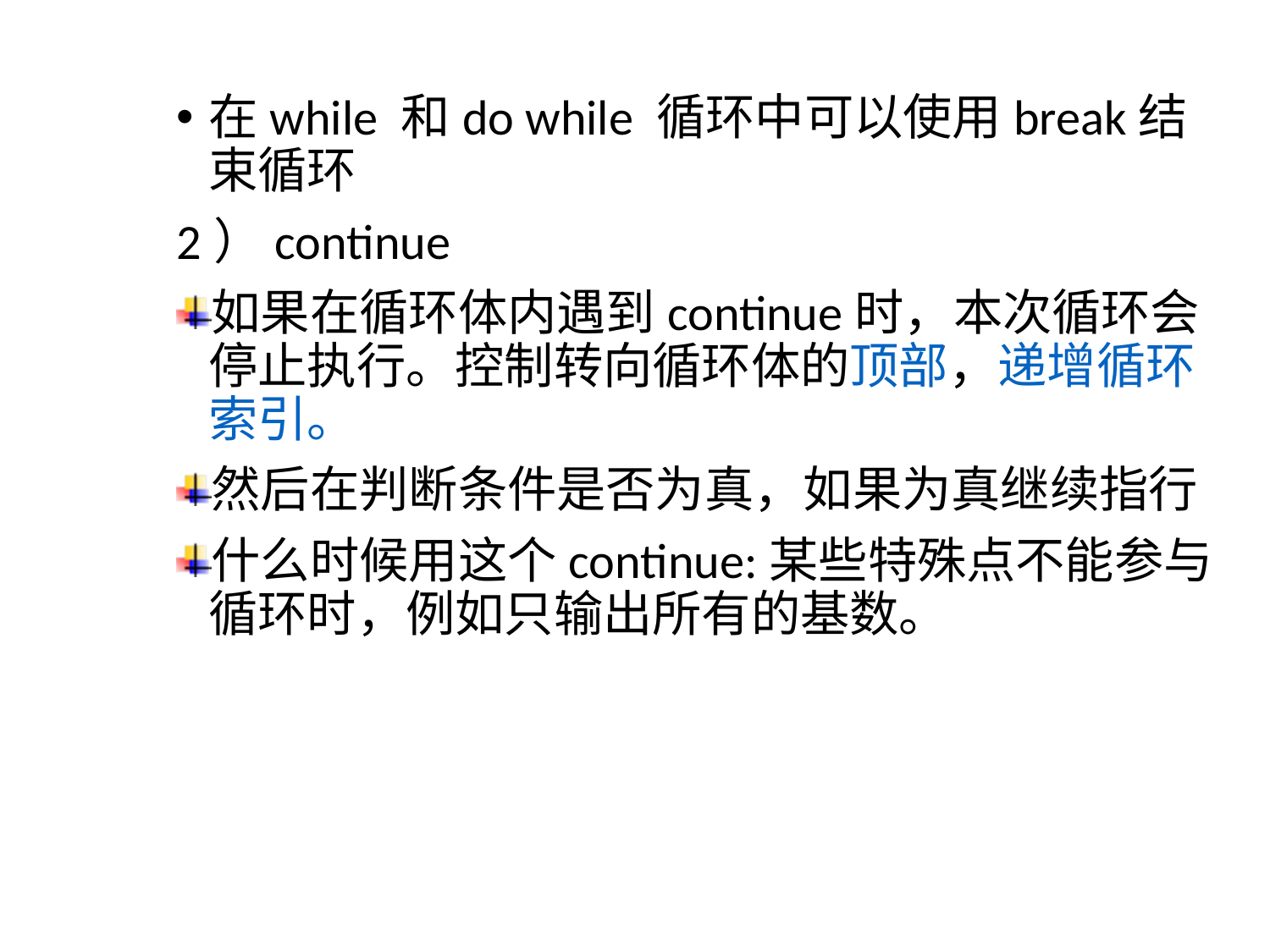

在while 和do while 循环中可以使用break结束循环
2）continue
如果在循环体内遇到continue时，本次循环会停止执行。控制转向循环体的顶部，递增循环索引。
然后在判断条件是否为真，如果为真继续指行
什么时候用这个continue:某些特殊点不能参与循环时，例如只输出所有的基数。